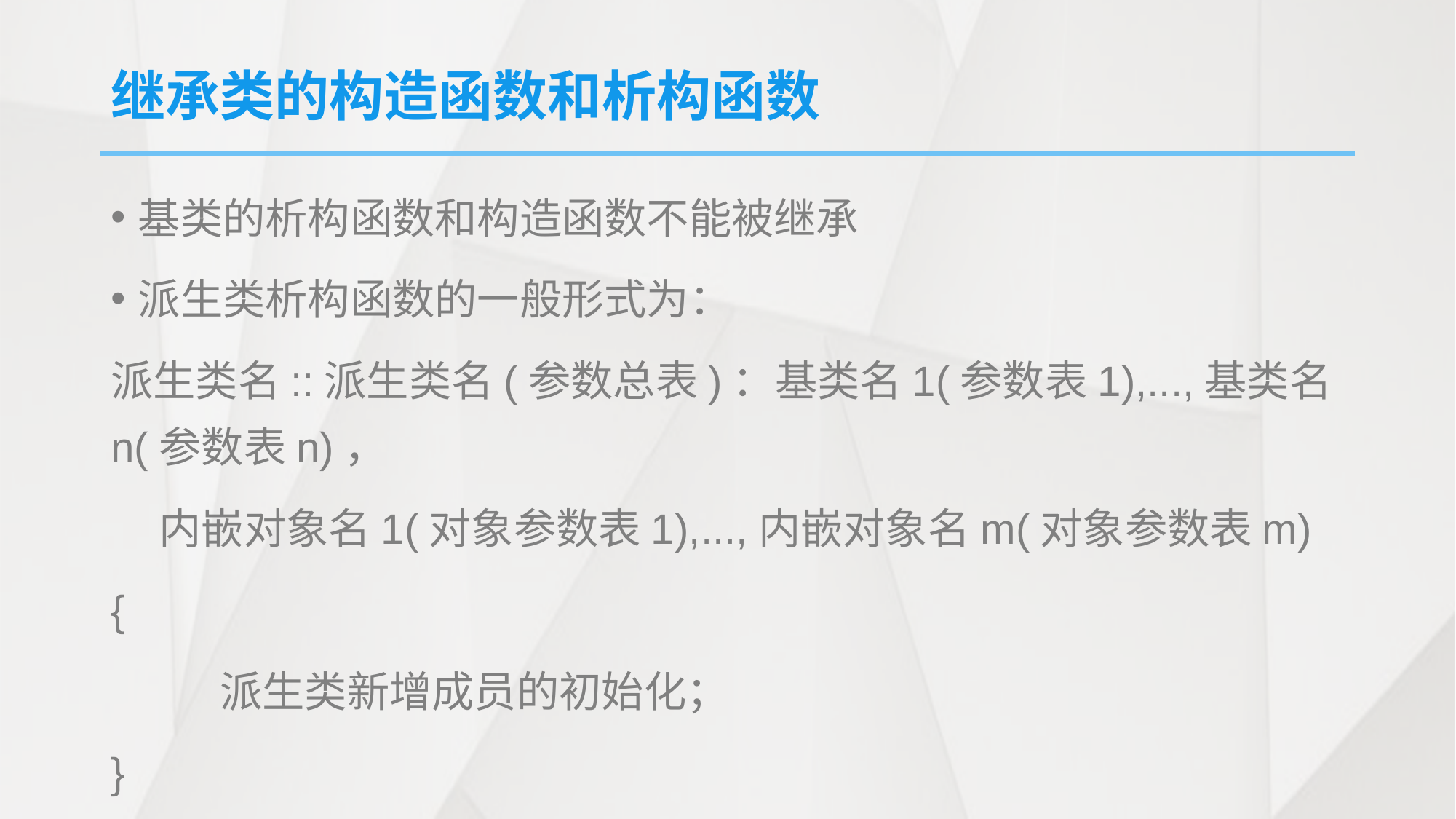

# 继承类的构造函数和析构函数
基类的析构函数和构造函数不能被继承
派生类析构函数的一般形式为：
派生类名::派生类名(参数总表)：基类名1(参数表1),...,基类名n(参数表n)，
    内嵌对象名1(对象参数表1),...,内嵌对象名m(对象参数表m)
{
	派生类新增成员的初始化；
}